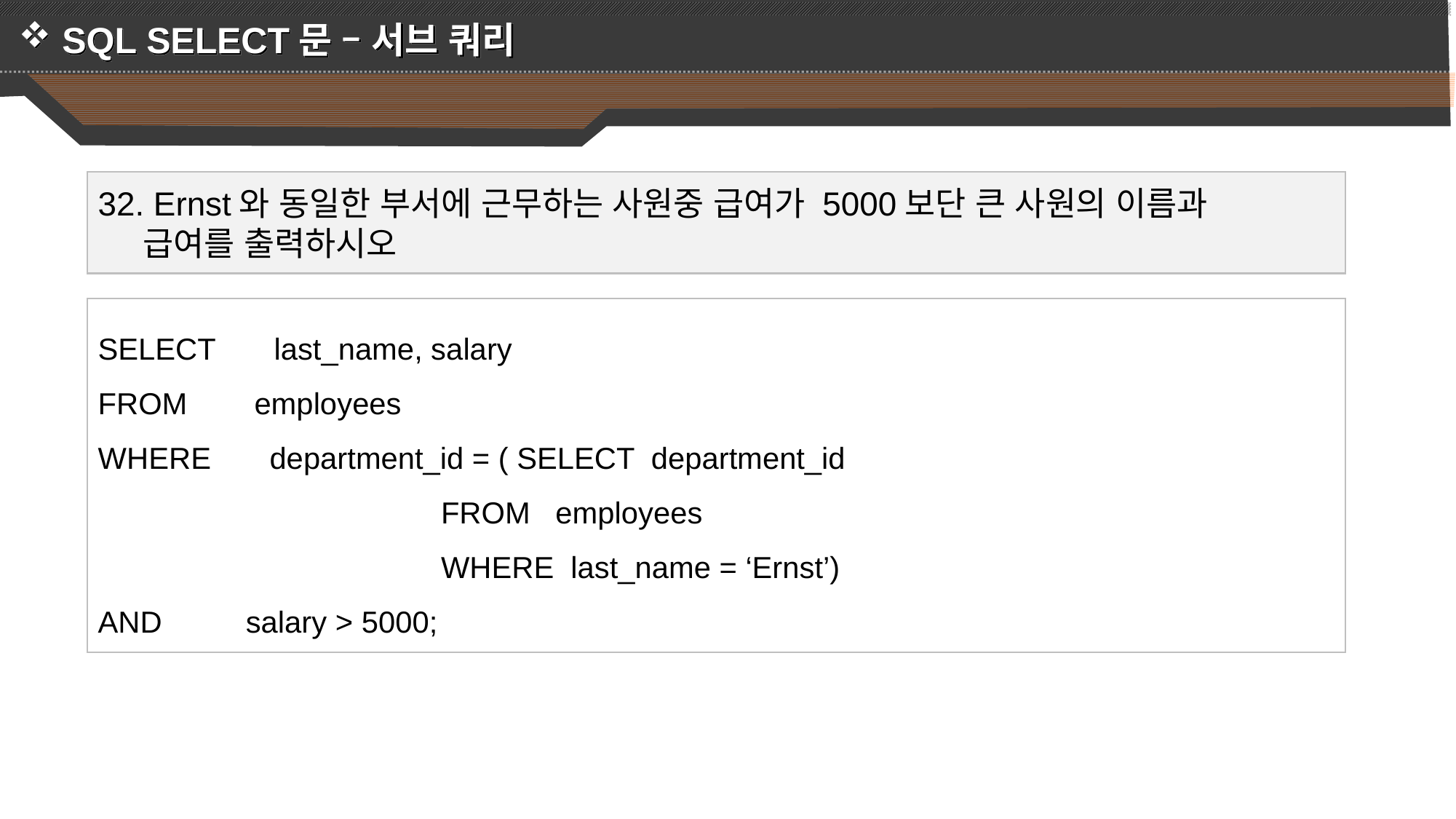

SQL SELECT문 – 서브 쿼리

32. Ernst와 동일한 부서에 근무하는 사원중 급여가 5000보단 큰 사원의 이름과
    급여를 출력하시오
SELECT       last_name, salary
FROM        employees
WHERE       department_id = ( SELECT  department_id
                                         FROM   employees
                                         WHERE  last_name = ‘Ernst’)
AND          salary > 5000;